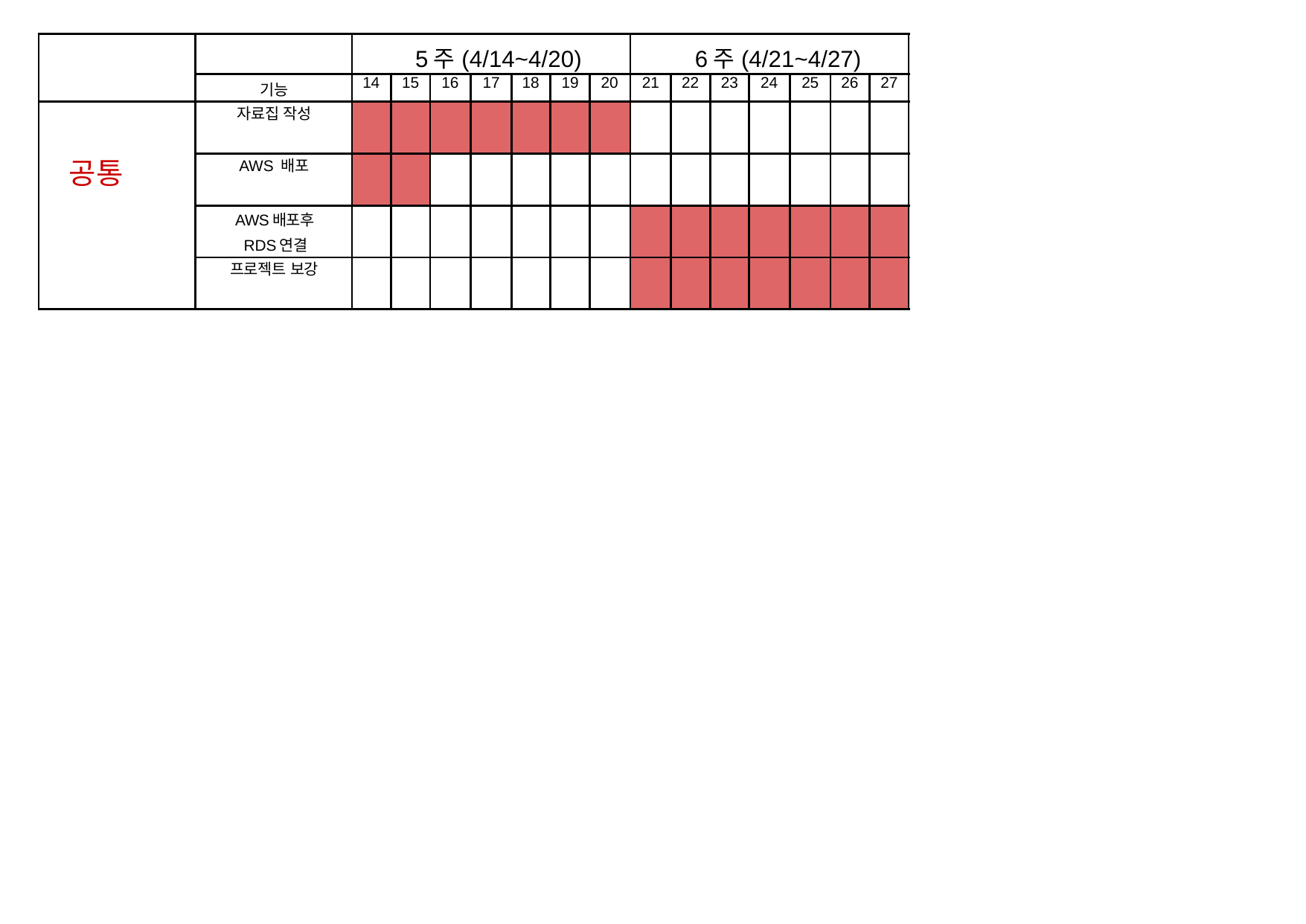

|  |  | 5주(4/14~4/20) |  |  |  |  |  |  | 6주(4/21~4/27) |  |  |  |  |  |  |
| --- | --- | --- | --- | --- | --- | --- | --- | --- | --- | --- | --- | --- | --- | --- | --- |
|  | 기능 | 14 | 15 | 16 | 17 | 18 | 19 | 20 | 21 | 22 | 23 | 24 | 25 | 26 | 27 |
| 공통 | 자료집 작성 |  |  |  |  |  |  |  |  |  |  |  |  |  |  |
|  | AWS 배포 |  |  |  |  |  |  |  |  |  |  |  |  |  |  |
|  | AWS배포후 RDS연결 |  |  |  |  |  |  |  |  |  |  |  |  |  |  |
|  | 프로젝트 보강 |  |  |  |  |  |  |  |  |  |  |  |  |  |  |